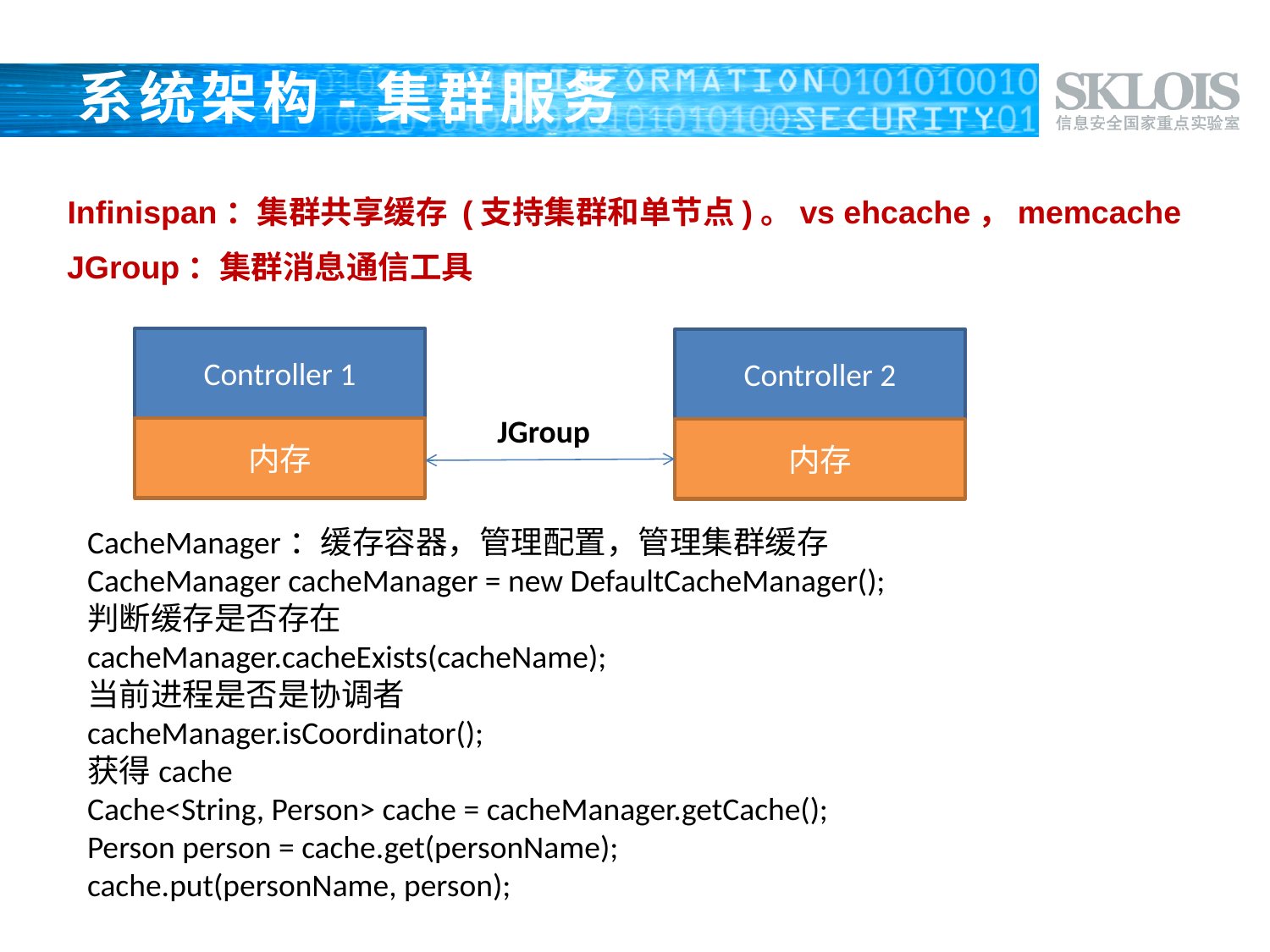

# 系统架构-集群服务
Infinispan：集群共享缓存 (支持集群和单节点)。vs ehcache，memcache
JGroup：集群消息通信工具
Controller 1
Controller 2
JGroup
内存
内存
CacheManager：缓存容器，管理配置，管理集群缓存
CacheManager cacheManager = new DefaultCacheManager();
判断缓存是否存在
cacheManager.cacheExists(cacheName);
当前进程是否是协调者
cacheManager.isCoordinator();
获得cache
Cache<String, Person> cache = cacheManager.getCache();
Person person = cache.get(personName);
cache.put(personName, person);